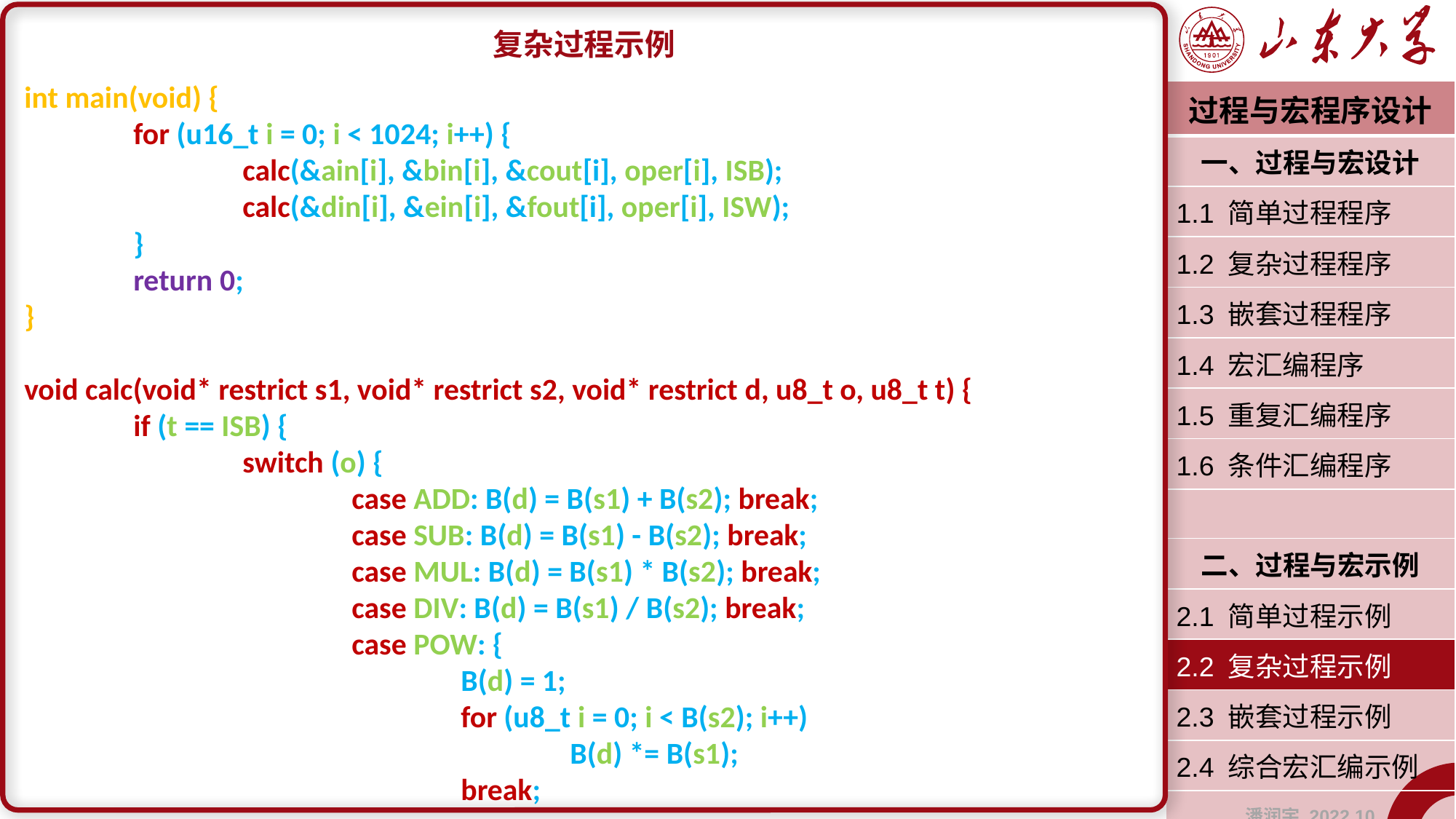

复杂过程示例
int main(void) {
	for (u16_t i = 0; i < 1024; i++) {
		calc(&ain[i], &bin[i], &cout[i], oper[i], ISB);
		calc(&din[i], &ein[i], &fout[i], oper[i], ISW);
	}
	return 0;
}

void calc(void* restrict s1, void* restrict s2, void* restrict d, u8_t o, u8_t t) {
	if (t == ISB) {
		switch (o) {
			case ADD: B(d) = B(s1) + B(s2); break;
			case SUB: B(d) = B(s1) - B(s2); break;
			case MUL: B(d) = B(s1) * B(s2); break;
			case DIV: B(d) = B(s1) / B(s2); break;
			case POW: {
				B(d) = 1;
				for (u8_t i = 0; i < B(s2); i++)
					B(d) *= B(s1);
				break;
| 过程与宏程序设计 |
| --- |
| 一、过程与宏设计 |
| 1.1 简单过程程序 |
| 1.2 复杂过程程序 |
| 1.3 嵌套过程程序 |
| 1.4 宏汇编程序 |
| 1.5 重复汇编程序 |
| 1.6 条件汇编程序 |
|  |
| 二、过程与宏示例 |
| 2.1 简单过程示例 |
| 2.2 复杂过程示例 |
| 2.3 嵌套过程示例 |
| 2.4 综合宏汇编示例 |
| 潘润宇 2022.10 |